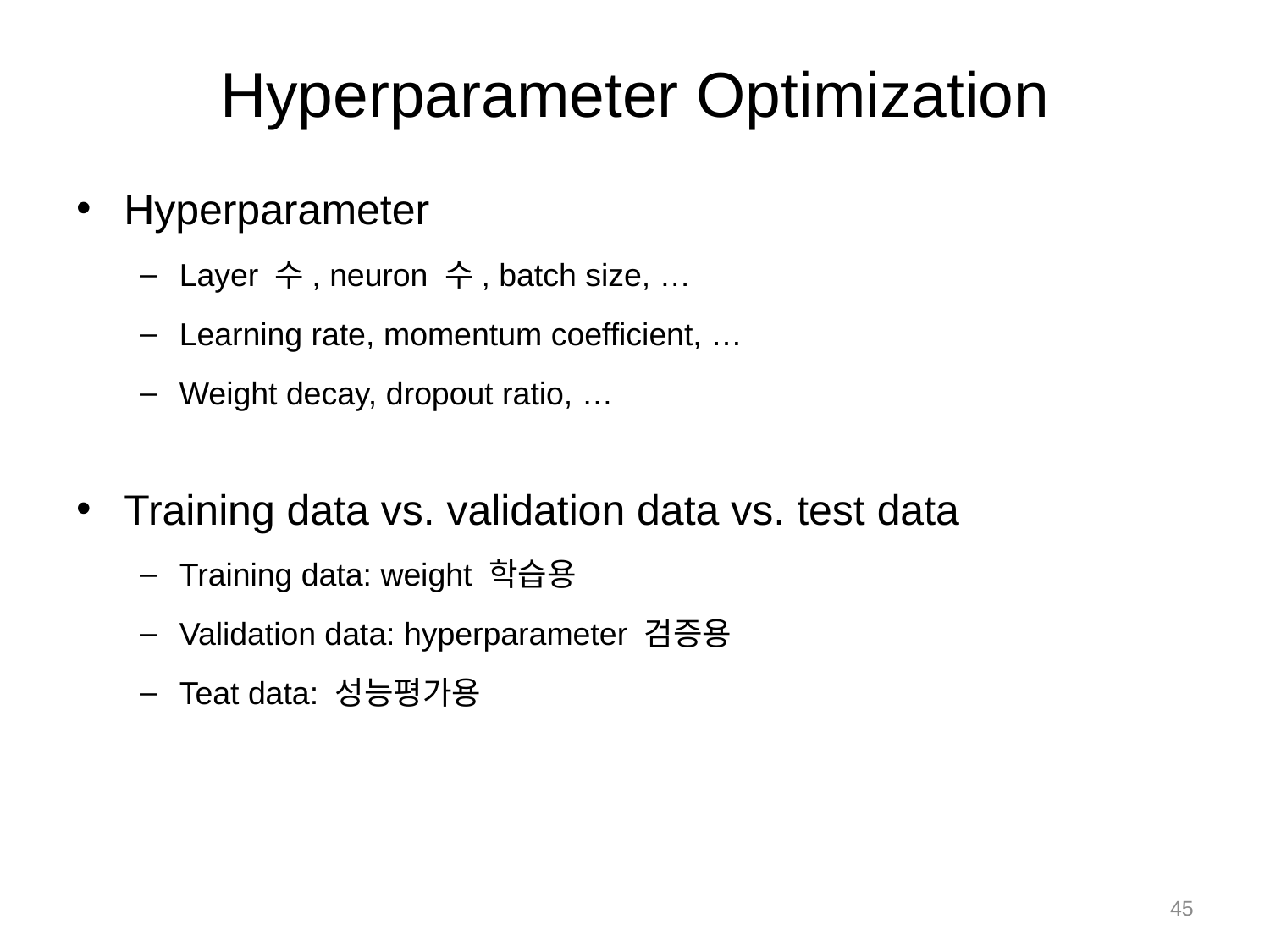

# Hyperparameter Optimization
Hyperparameter
Layer 수, neuron 수, batch size, …
Learning rate, momentum coefficient, …
Weight decay, dropout ratio, …

Training data vs. validation data vs. test data
Training data: weight 학습용
Validation data: hyperparameter 검증용
Teat data: 성능평가용

45